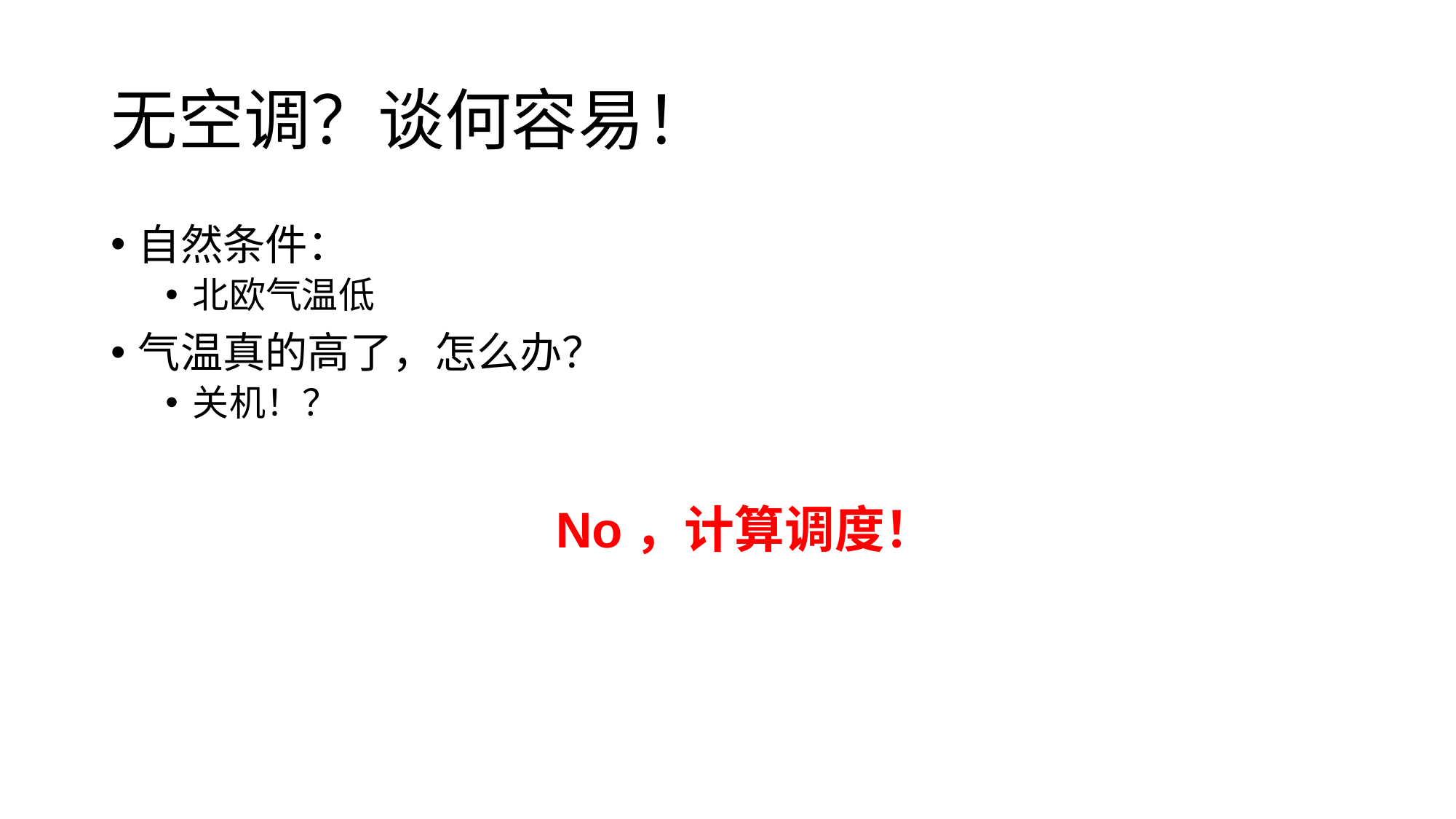

# 无空调？谈何容易！
自然条件：
北欧气温低
气温真的高了，怎么办？
关机！？
No，计算调度！